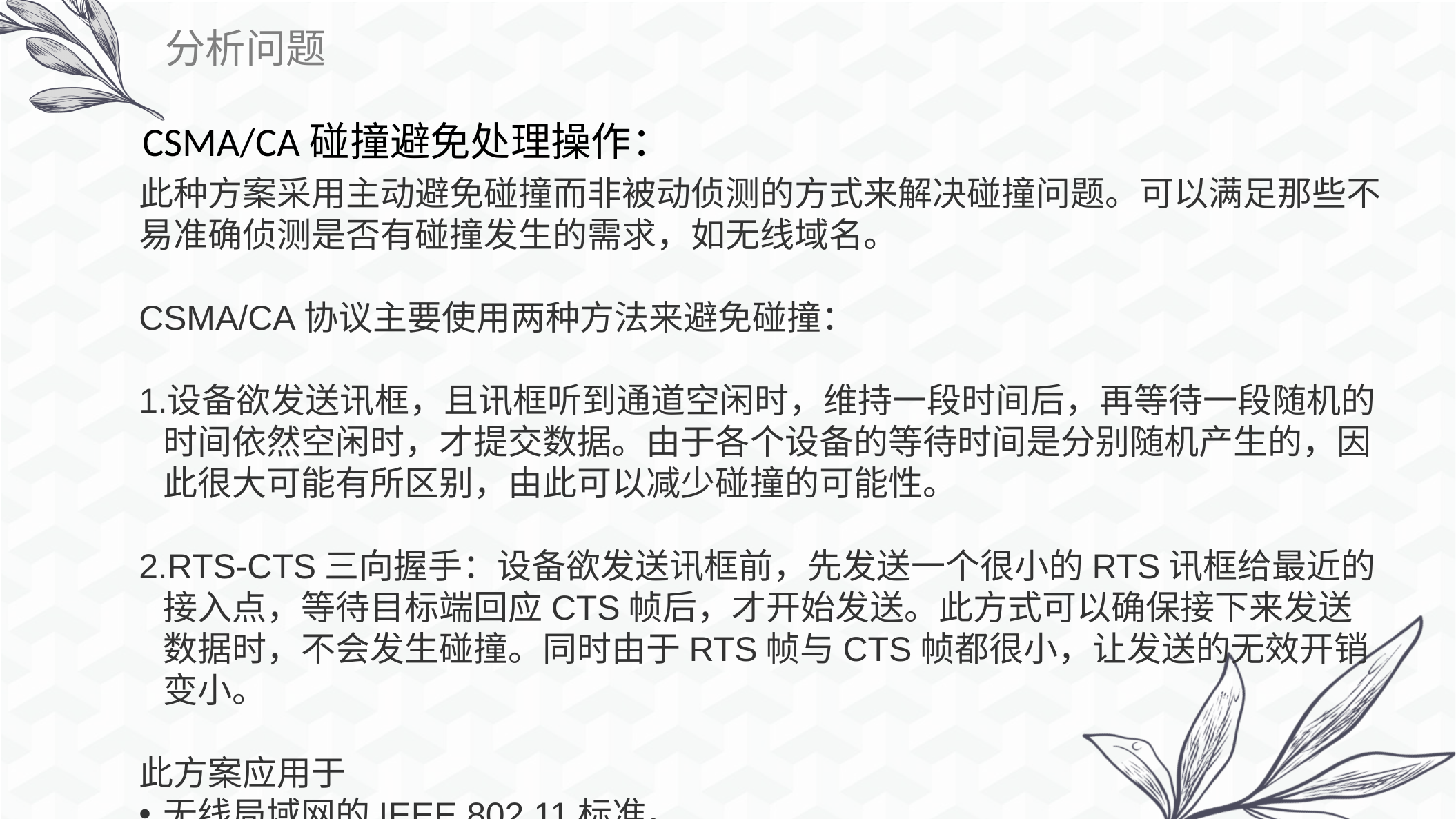

分析问题
CSMA/CA碰撞避免处理操作：
此种方案采用主动避免碰撞而非被动侦测的方式来解决碰撞问题。可以满足那些不易准确侦测是否有碰撞发生的需求，如无线域名。

CSMA/CA协议主要使用两种方法来避免碰撞：

设备欲发送讯框，且讯框听到通道空闲时，维持一段时间后，再等待一段随机的时间依然空闲时，才提交数据。由于各个设备的等待时间是分别随机产生的，因此很大可能有所区别，由此可以减少碰撞的可能性。

RTS-CTS三向握手：设备欲发送讯框前，先发送一个很小的RTS讯框给最近的接入点，等待目标端回应CTS帧后，才开始发送。此方式可以确保接下来发送数据时，不会发生碰撞。同时由于RTS帧与CTS帧都很小，让发送的无效开销变小。

此方案应用于
无线局域网的IEEE 802.11标准。